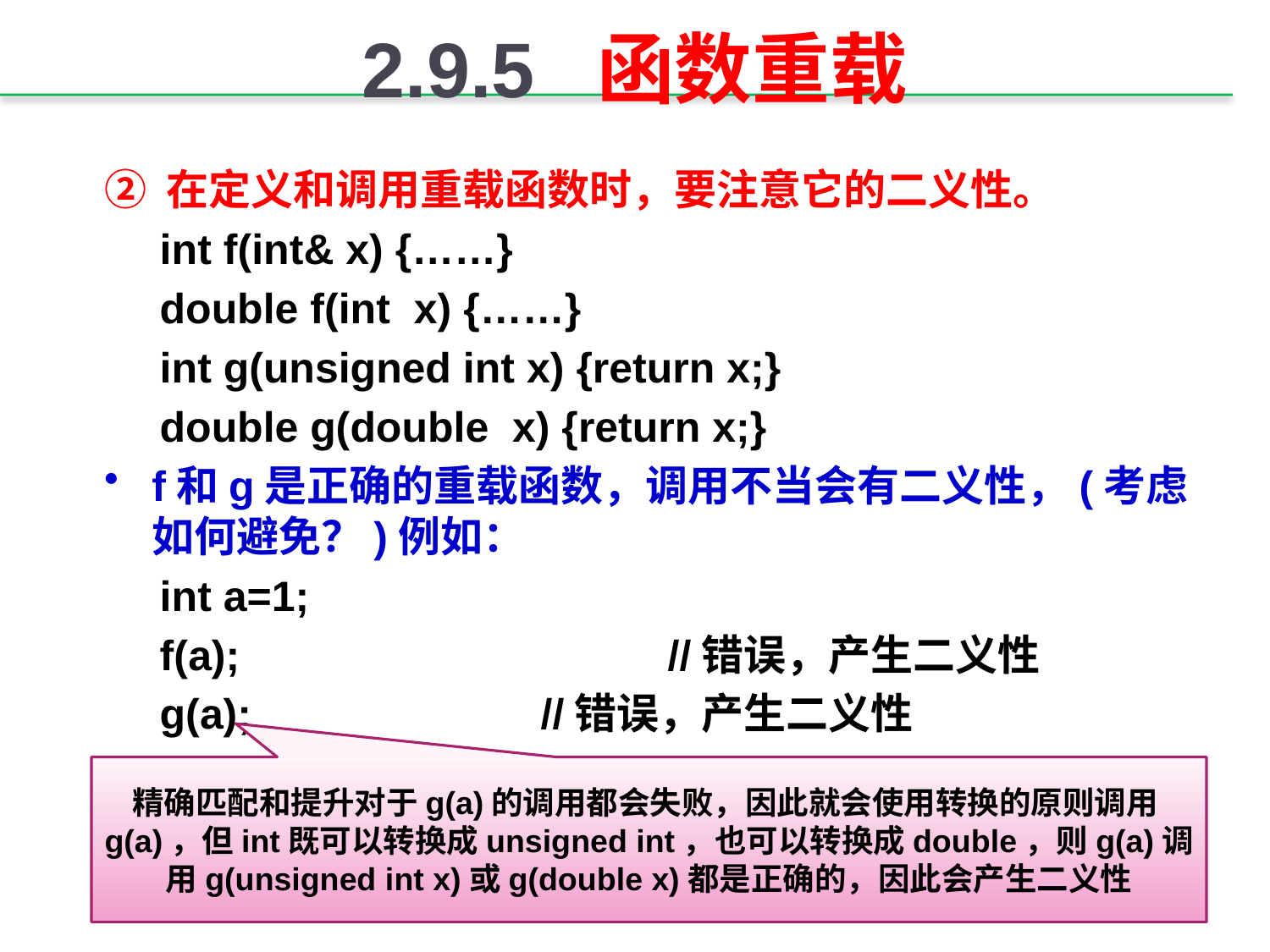

# 2.9.5  函数重载
② 在定义和调用重载函数时，要注意它的二义性。
int f(int& x) {……}
double f(int  x) {……}
int g(unsigned int x) {return x;}
double g(double  x) {return x;}
f和g是正确的重载函数，调用不当会有二义性，(考虑如何避免？)例如：
int a=1;
f(a);     			//错误，产生二义性
g(a);			//错误，产生二义性
精确匹配和提升对于g(a)的调用都会失败，因此就会使用转换的原则调用g(a)，但int既可以转换成unsigned int，也可以转换成double，则g(a)调用g(unsigned int x)或g(double x)都是正确的，因此会产生二义性